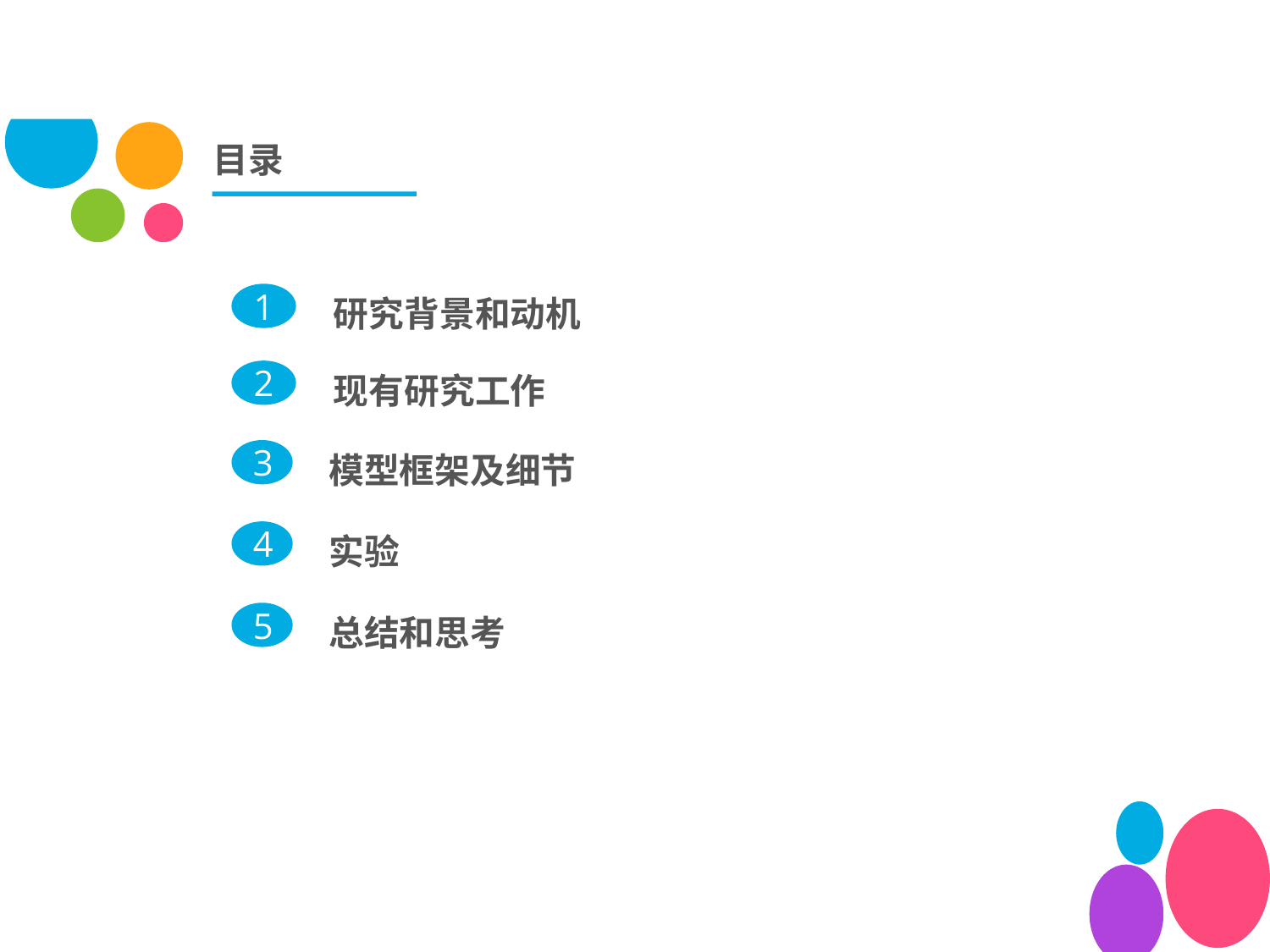

目录

1
研究背景和动机
2
现有研究工作
3
模型框架及细节
4
实验
5
总结和思考